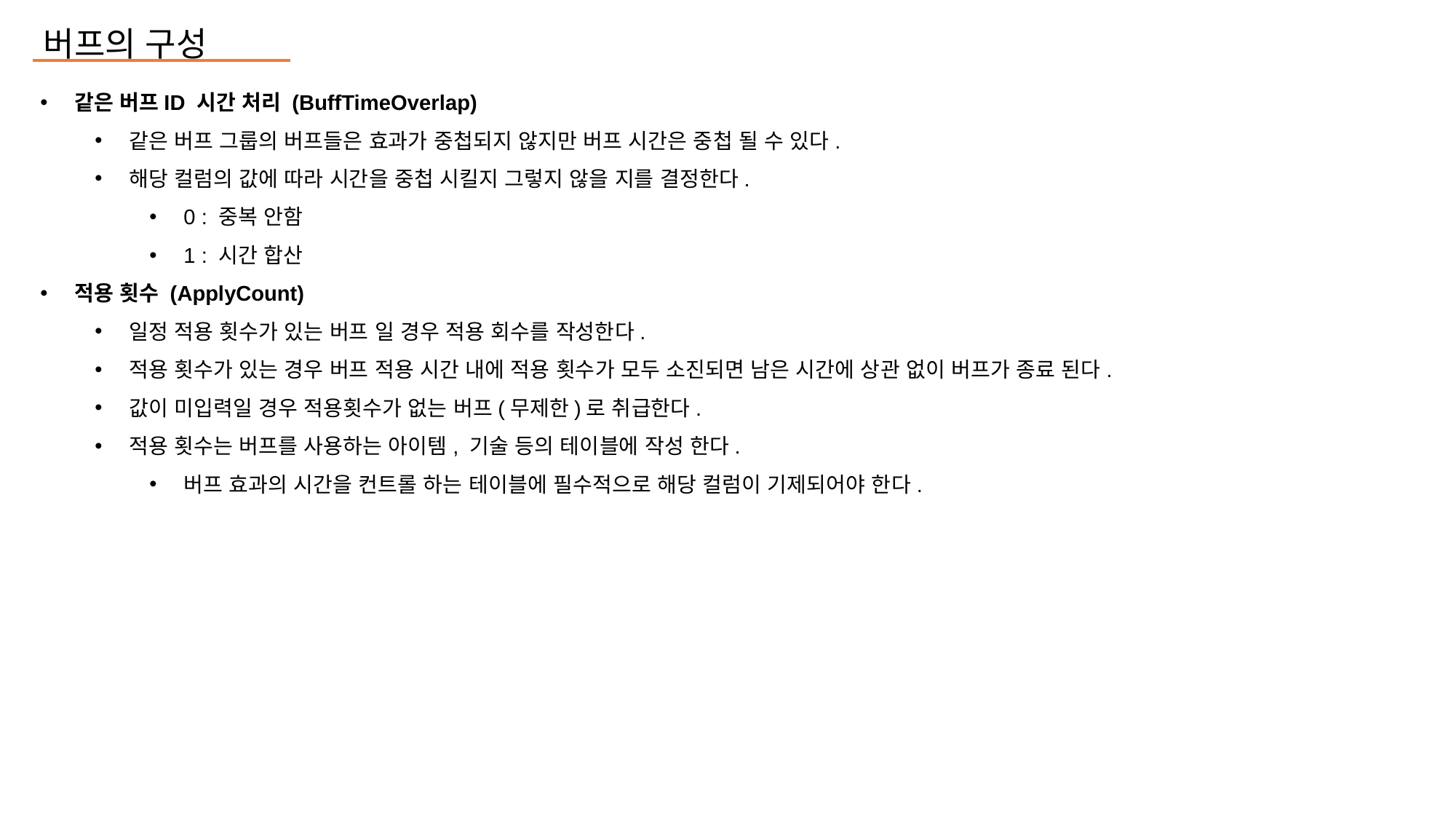

버프의 구성
같은 버프ID 시간 처리 (BuffTimeOverlap)
같은 버프 그룹의 버프들은 효과가 중첩되지 않지만 버프 시간은 중첩 될 수 있다.
해당 컬럼의 값에 따라 시간을 중첩 시킬지 그렇지 않을 지를 결정한다.
0 : 중복 안함
1 : 시간 합산
적용 횟수 (ApplyCount)
일정 적용 횟수가 있는 버프 일 경우 적용 회수를 작성한다.
적용 횟수가 있는 경우 버프 적용 시간 내에 적용 횟수가 모두 소진되면 남은 시간에 상관 없이 버프가 종료 된다.
값이 미입력일 경우 적용횟수가 없는 버프(무제한)로 취급한다.
적용 횟수는 버프를 사용하는 아이템, 기술 등의 테이블에 작성 한다.
버프 효과의 시간을 컨트롤 하는 테이블에 필수적으로 해당 컬럼이 기제되어야 한다.